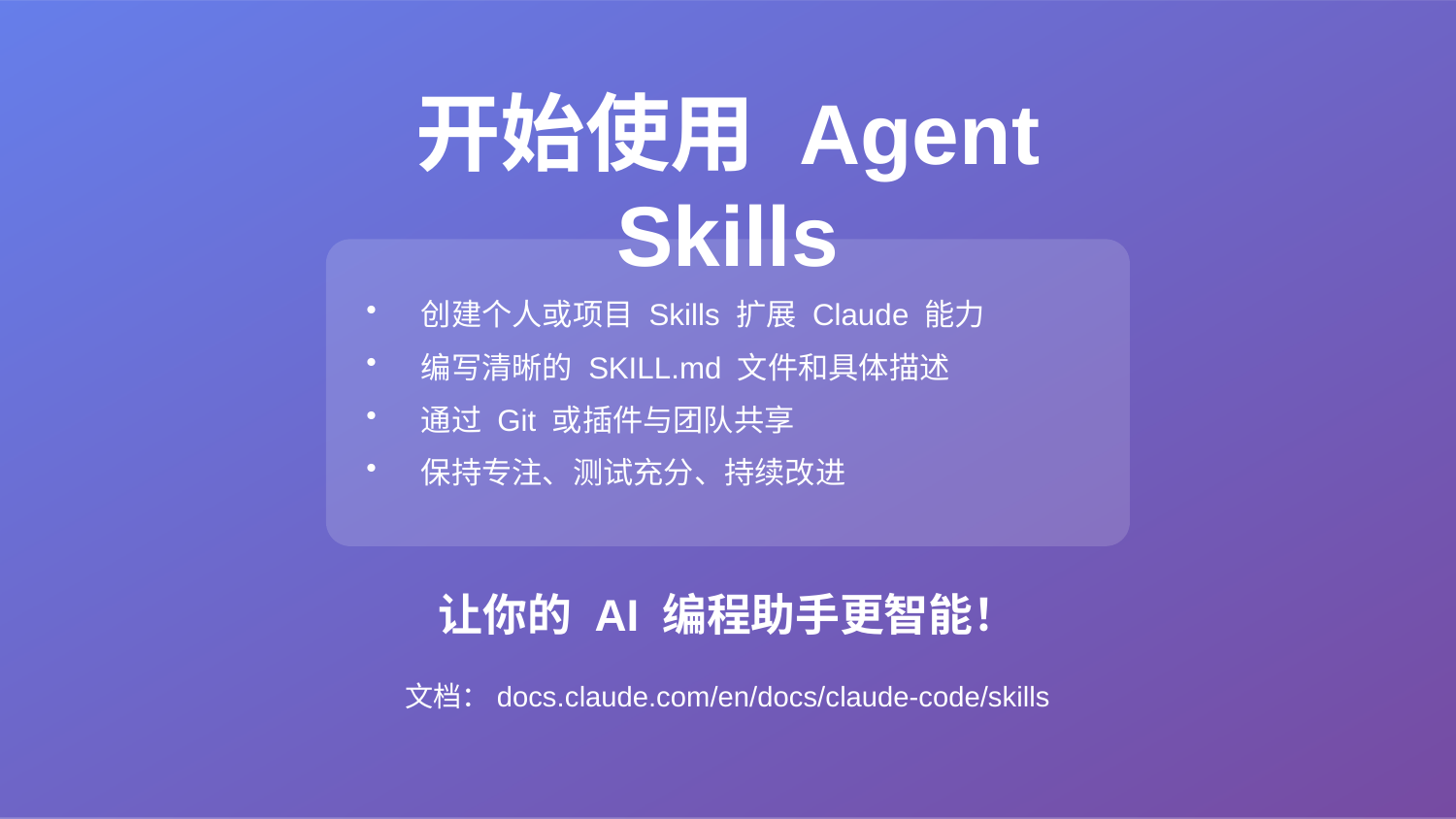

开始使用 Agent Skills

创建个人或项目 Skills 扩展 Claude 能力
编写清晰的 SKILL.md 文件和具体描述
通过 Git 或插件与团队共享
保持专注、测试充分、持续改进
让你的 AI 编程助手更智能！
文档：docs.claude.com/en/docs/claude-code/skills